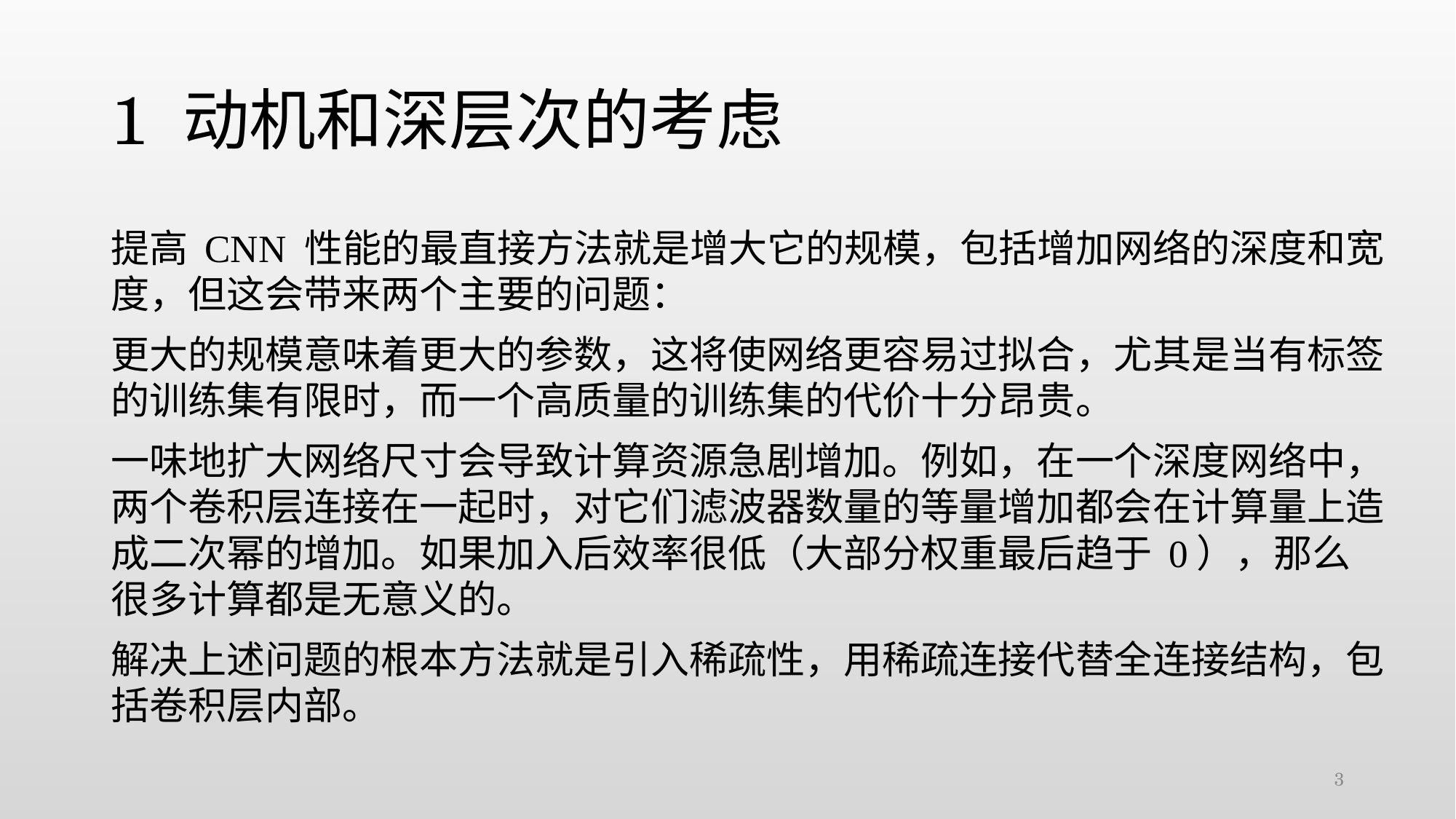

# 1 动机和深层次的考虑
提高 CNN 性能的最直接方法就是增大它的规模，包括增加网络的深度和宽度，但这会带来两个主要的问题：
更大的规模意味着更大的参数，这将使网络更容易过拟合，尤其是当有标签的训练集有限时，而一个高质量的训练集的代价十分昂贵。
一味地扩大网络尺寸会导致计算资源急剧增加。例如，在一个深度网络中，两个卷积层连接在一起时，对它们滤波器数量的等量增加都会在计算量上造成二次幂的增加。如果加入后效率很低（大部分权重最后趋于 0），那么很多计算都是无意义的。
解决上述问题的根本方法就是引入稀疏性，用稀疏连接代替全连接结构，包括卷积层内部。
3